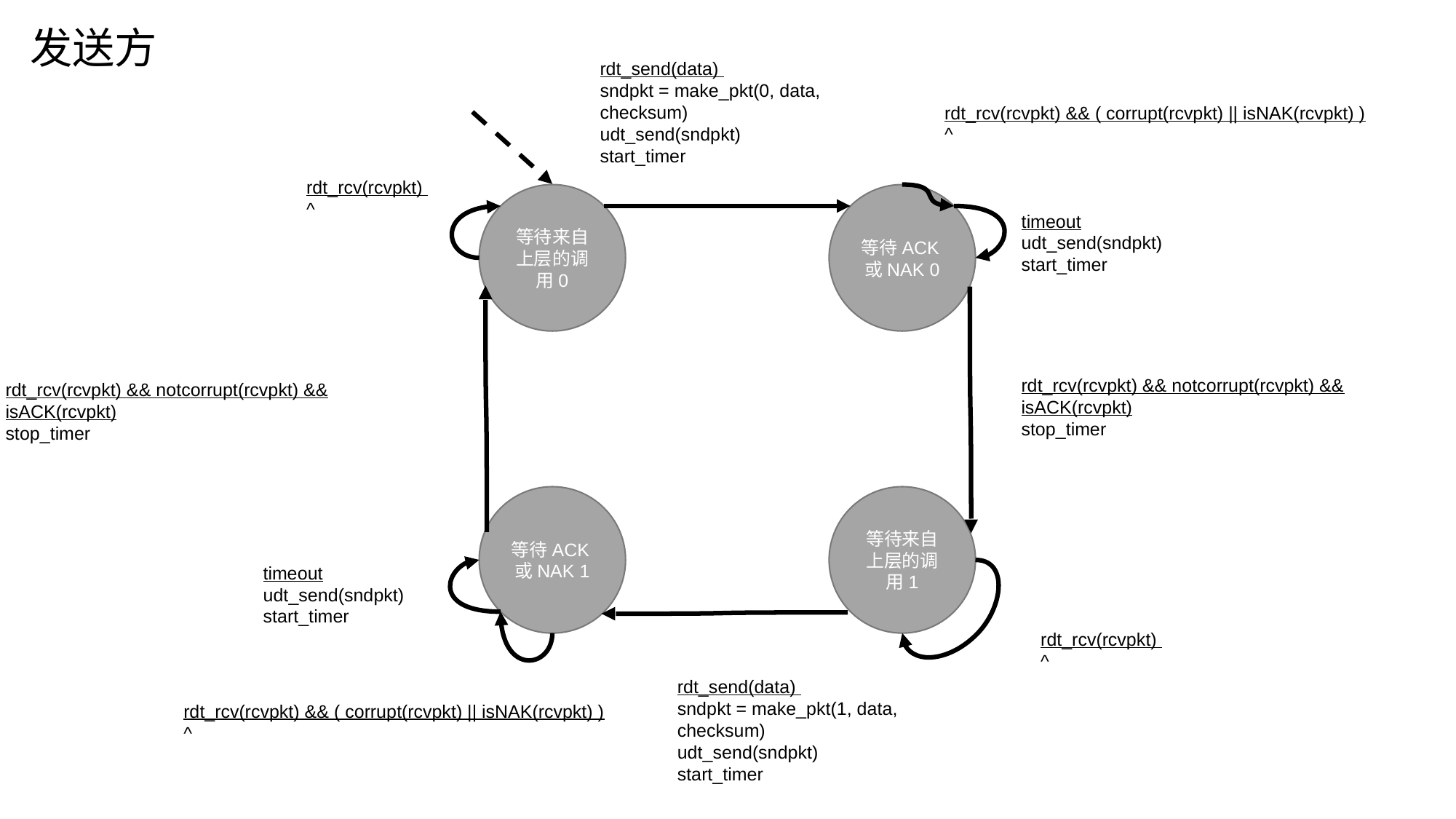

发送方
rdt_send(data)
sndpkt = make_pkt(0, data, checksum)
udt_send(sndpkt)
start_timer
rdt_rcv(rcvpkt) && ( corrupt(rcvpkt) || isNAK(rcvpkt) )
^
rdt_rcv(rcvpkt)
^
等待来自上层的调用0
等待ACK或NAK 0
timeout
udt_send(sndpkt)
start_timer
rdt_rcv(rcvpkt) && notcorrupt(rcvpkt) && isACK(rcvpkt)
stop_timer
rdt_rcv(rcvpkt) && notcorrupt(rcvpkt) && isACK(rcvpkt)
stop_timer
等待ACK或NAK 1
等待来自上层的调用1
timeout
udt_send(sndpkt)
start_timer
rdt_rcv(rcvpkt)
^
rdt_send(data)
sndpkt = make_pkt(1, data, checksum)
udt_send(sndpkt)
start_timer
rdt_rcv(rcvpkt) && ( corrupt(rcvpkt) || isNAK(rcvpkt) )
^